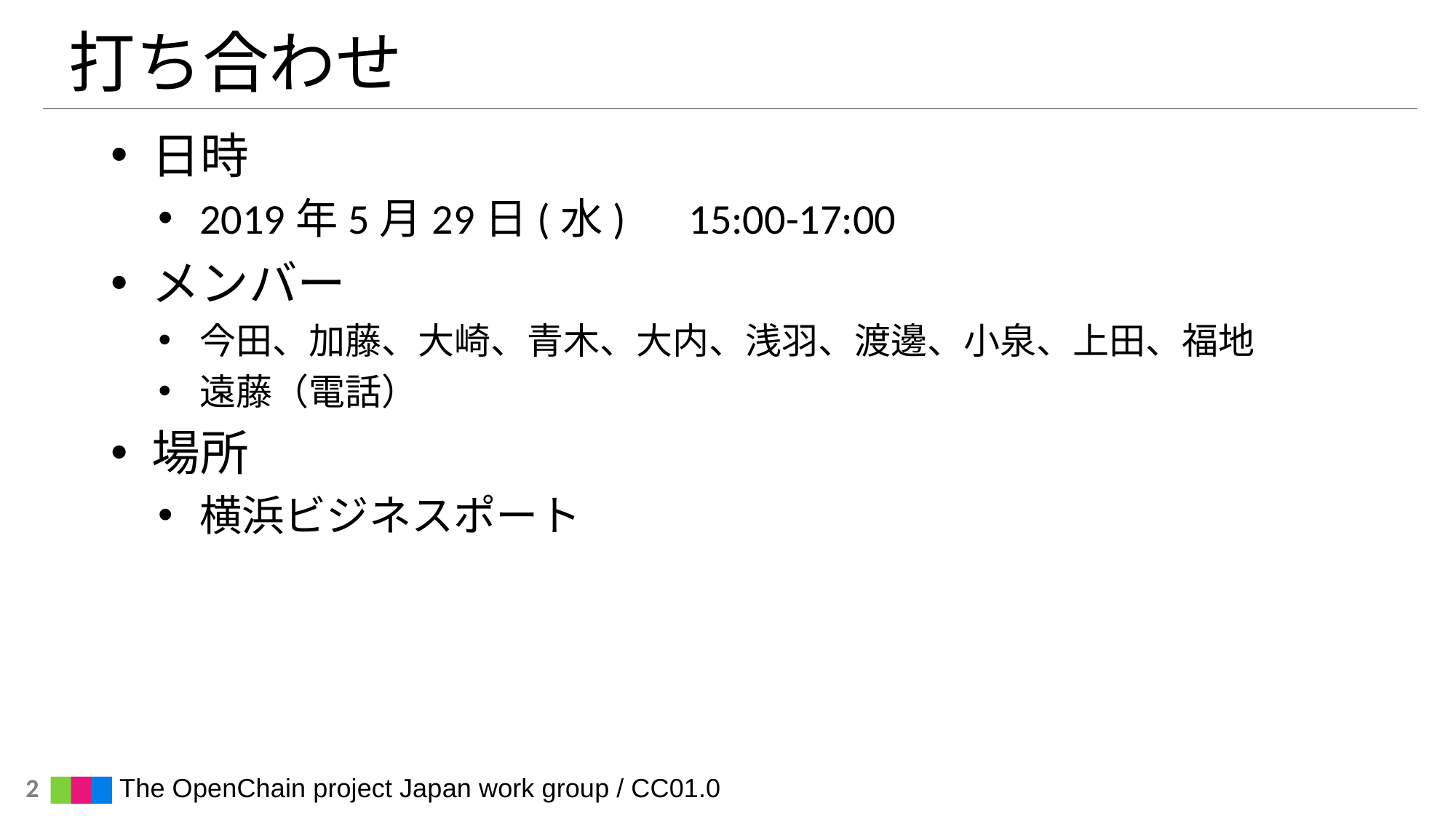

# 打ち合わせ
日時
2019年5月29日(水)　15:00-17:00
メンバー
今田、加藤、大崎、青木、大内、浅羽、渡邊、小泉、上田、福地
遠藤（電話）
場所
横浜ビジネスポート